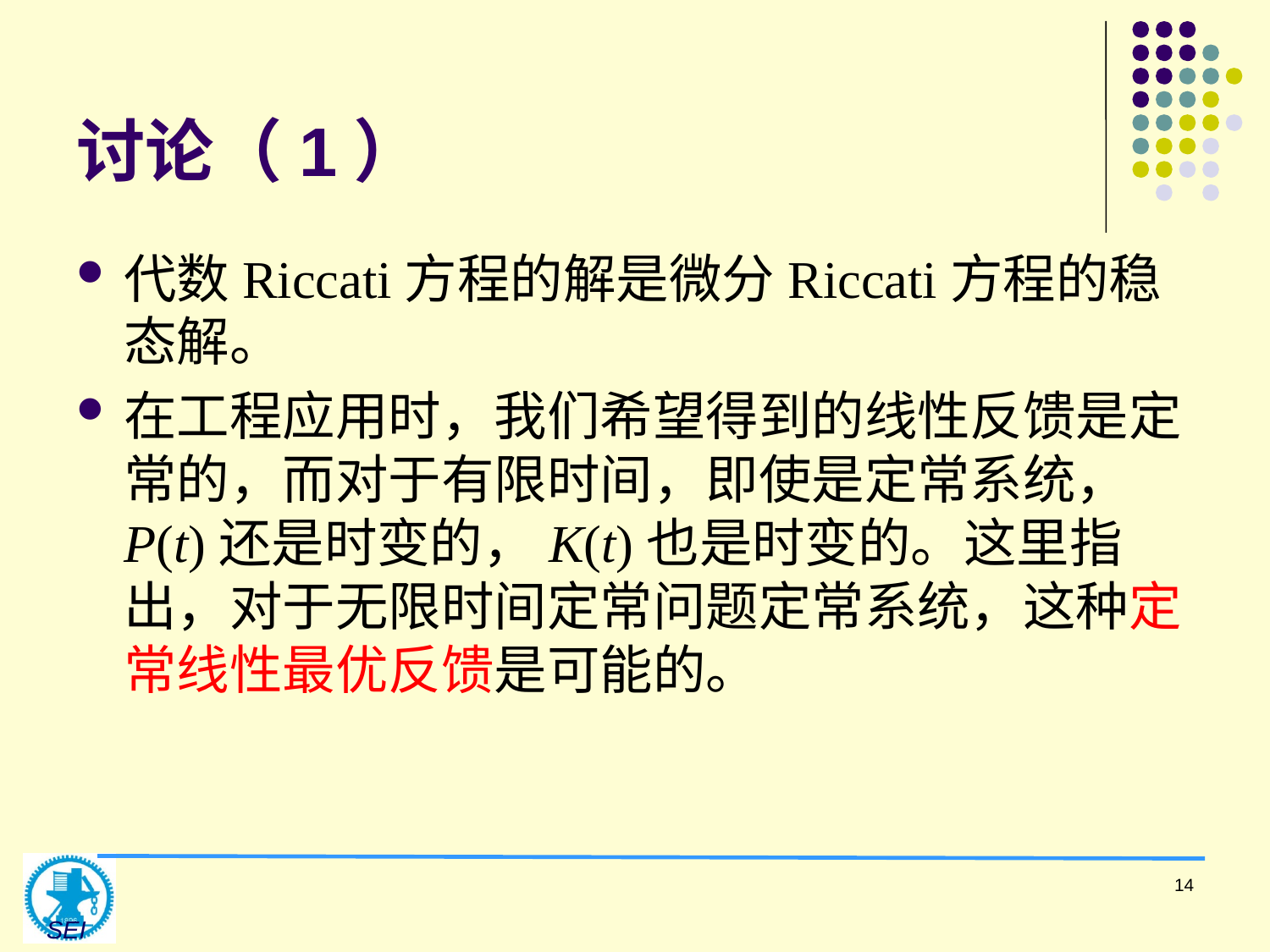

# 讨论（1）
代数Riccati方程的解是微分Riccati方程的稳态解。
在工程应用时，我们希望得到的线性反馈是定常的，而对于有限时间，即使是定常系统， P(t)还是时变的，K(t)也是时变的。这里指出，对于无限时间定常问题定常系统，这种定常线性最优反馈是可能的。
14